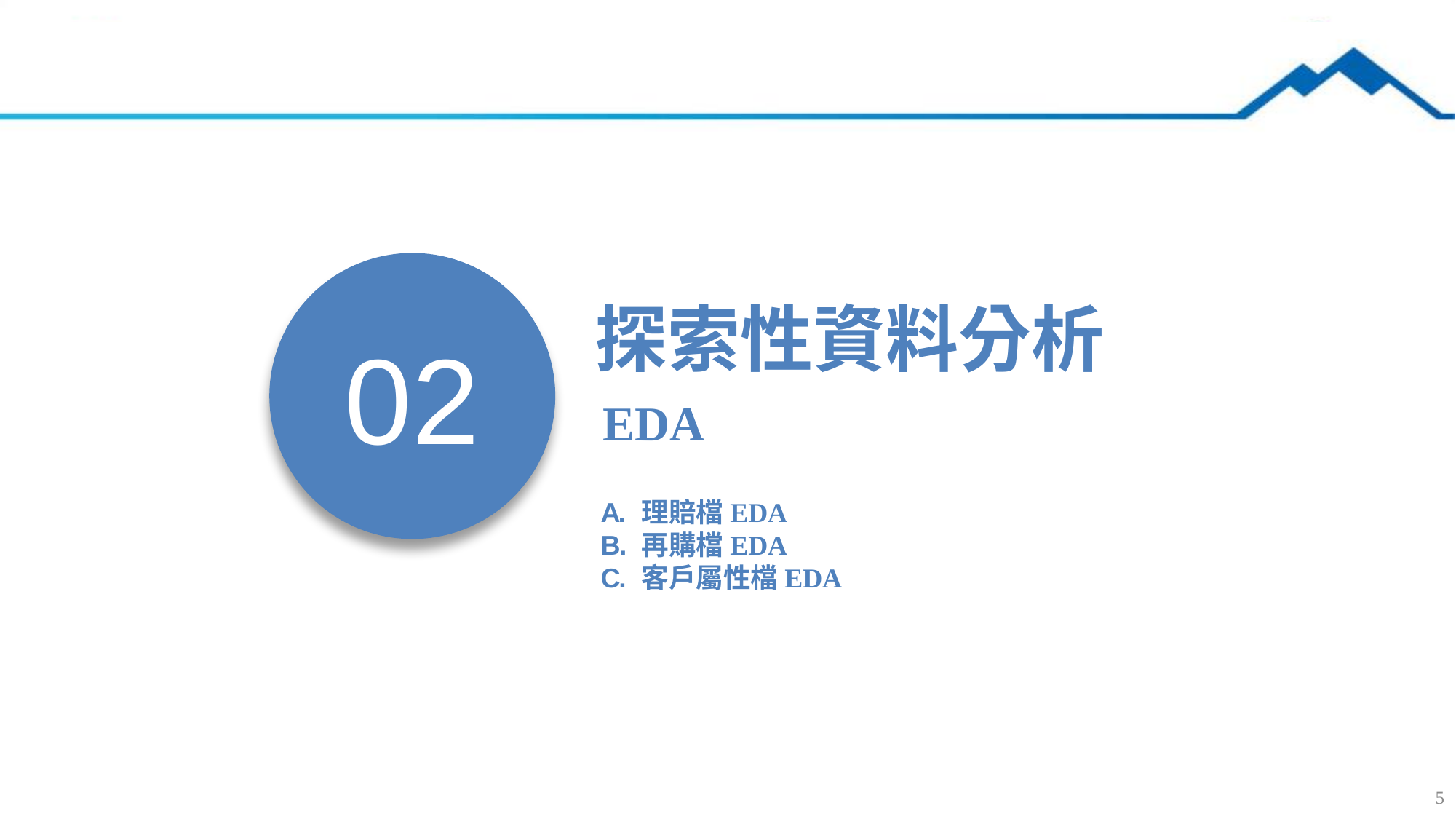

02
探索性資料分析
EDA

理賠檔EDA
再購檔EDA
客戶屬性檔EDA
5